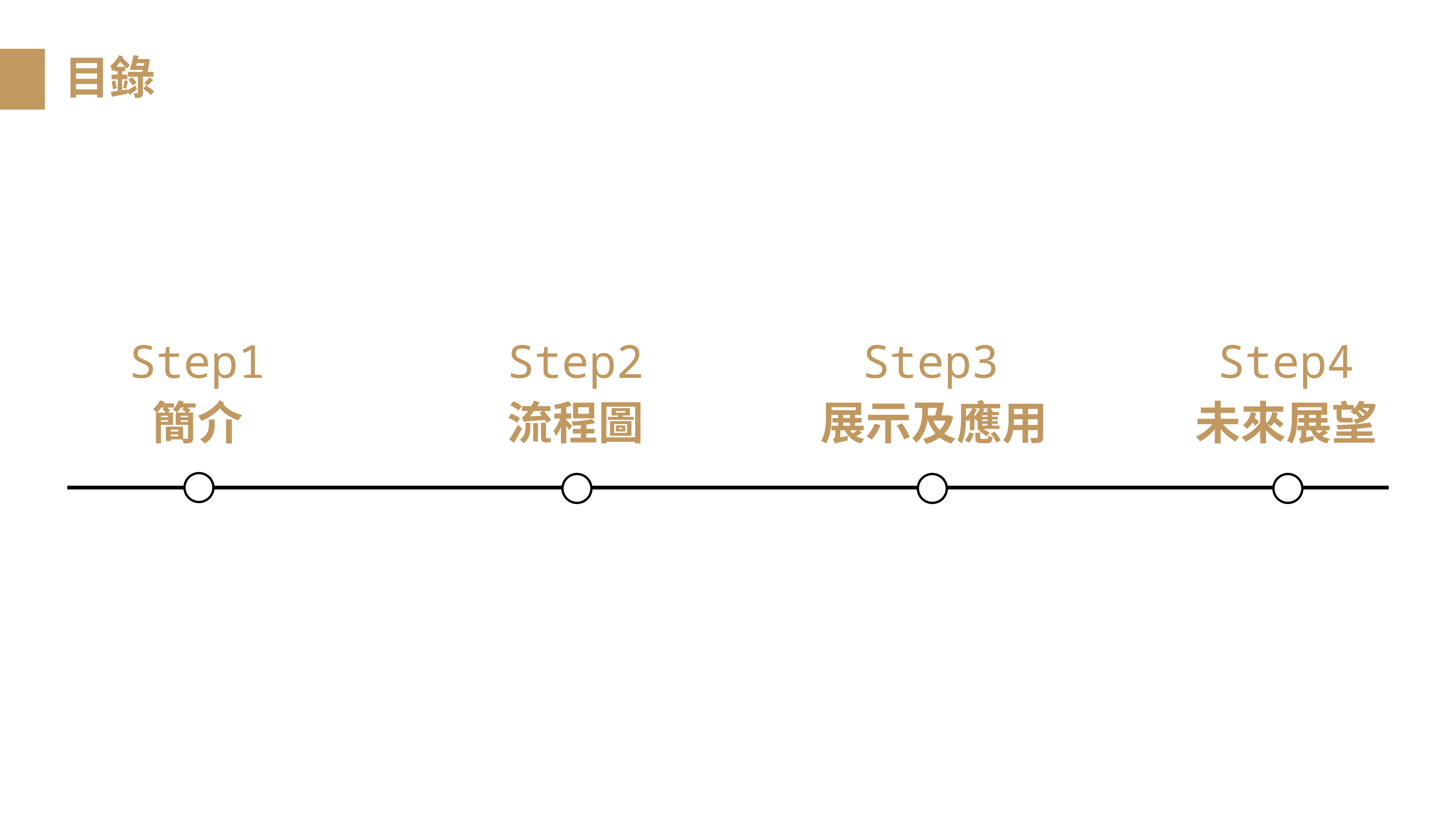

目錄
Step1
Step2
Step3
Step4
簡介
流程圖
展示及應用
未來展望